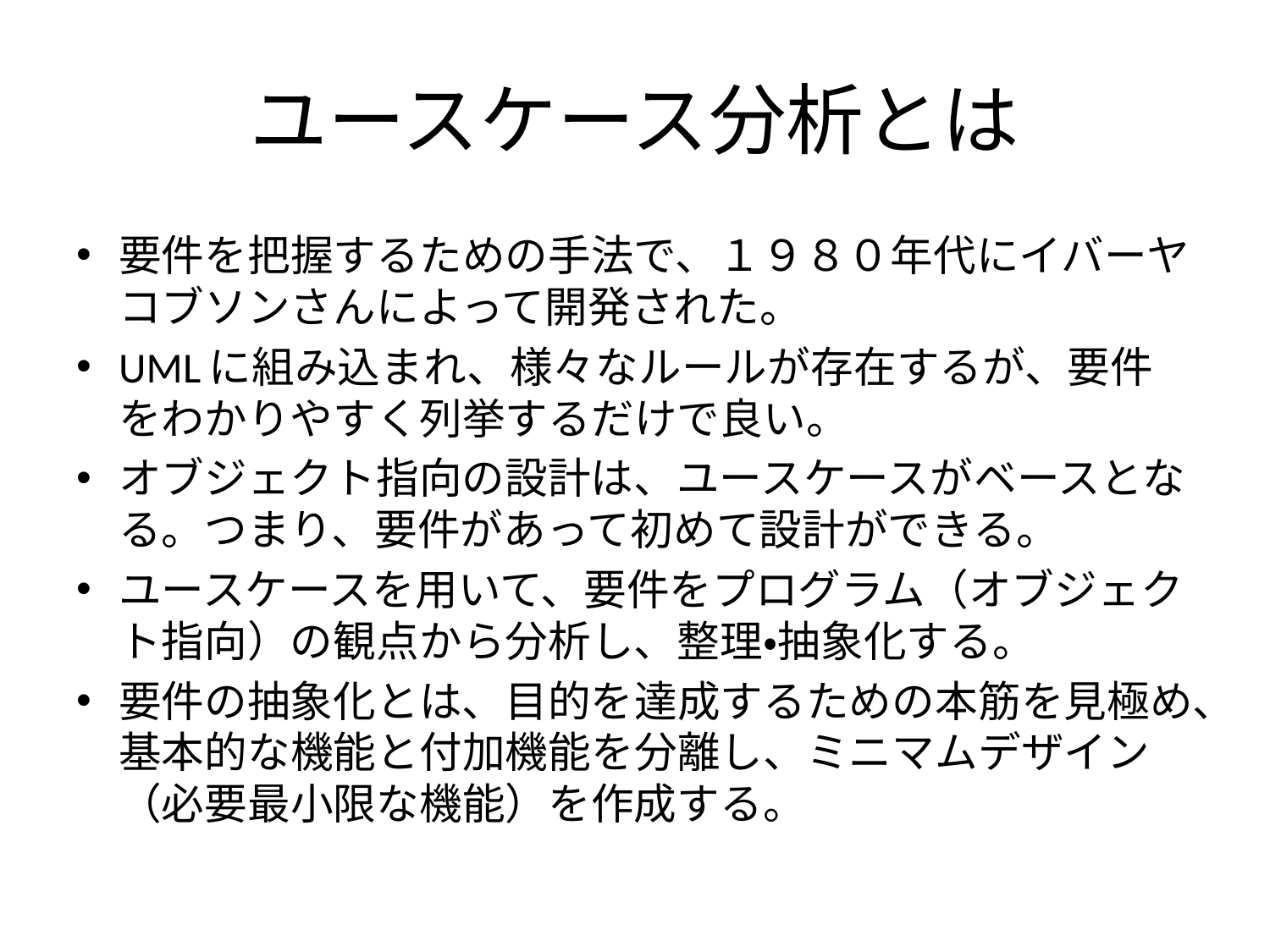

# ユースケース分析とは
要件を把握するための手法で、１９８０年代にイバーヤコブソンさんによって開発された。
UMLに組み込まれ、様々なルールが存在するが、要件をわかりやすく列挙するだけで良い。
オブジェクト指向の設計は、ユースケースがベースとなる。つまり、要件があって初めて設計ができる。
ユースケースを用いて、要件をプログラム（オブジェクト指向）の観点から分析し、整理・抽象化する。
要件の抽象化とは、目的を達成するための本筋を見極め、基本的な機能と付加機能を分離し、ミニマムデザイン（必要最小限な機能）を作成する。